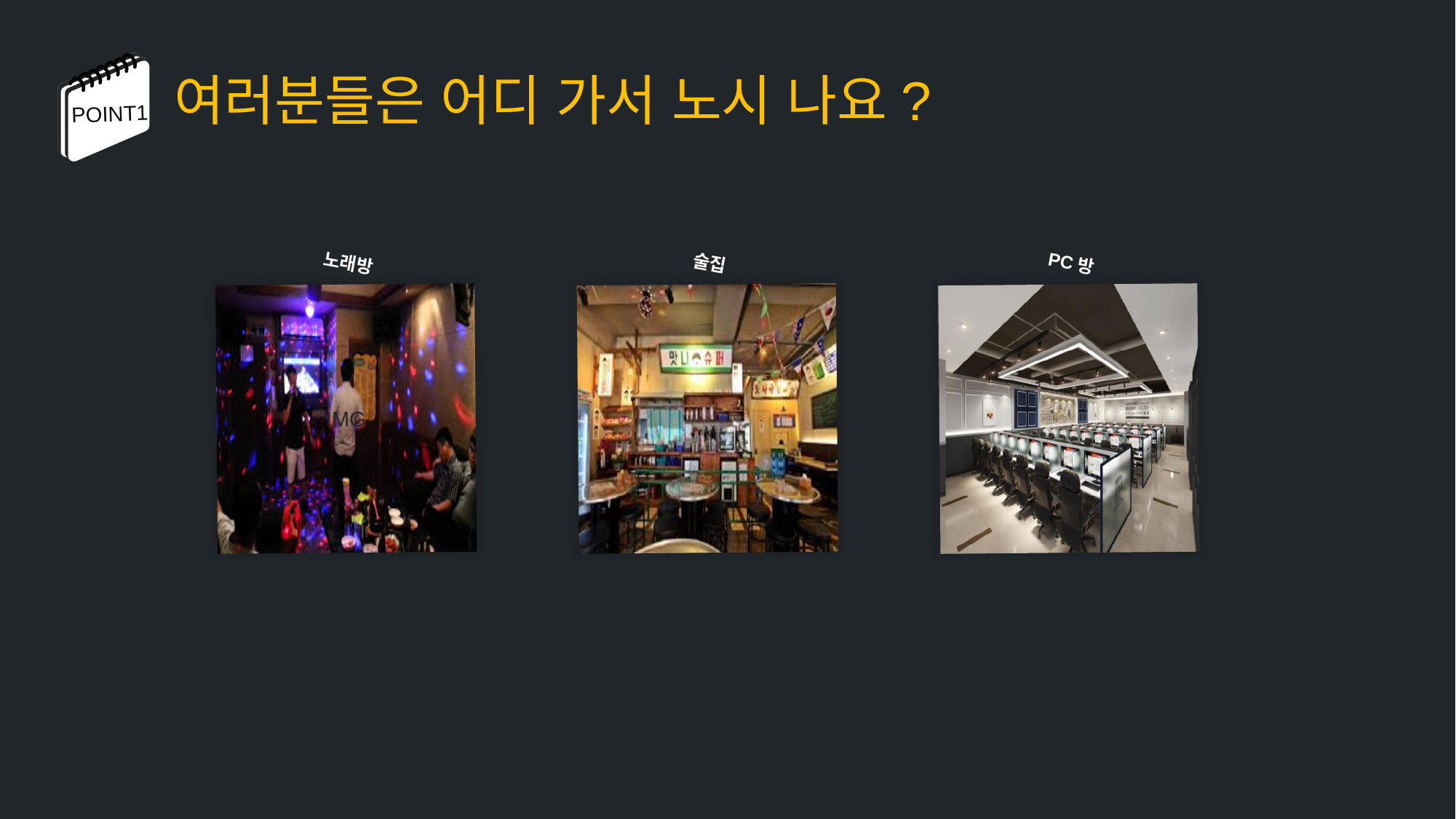

여러분들은 어디 가서 노시 나요?

POINT1
노래방
술집
PC방
IMG